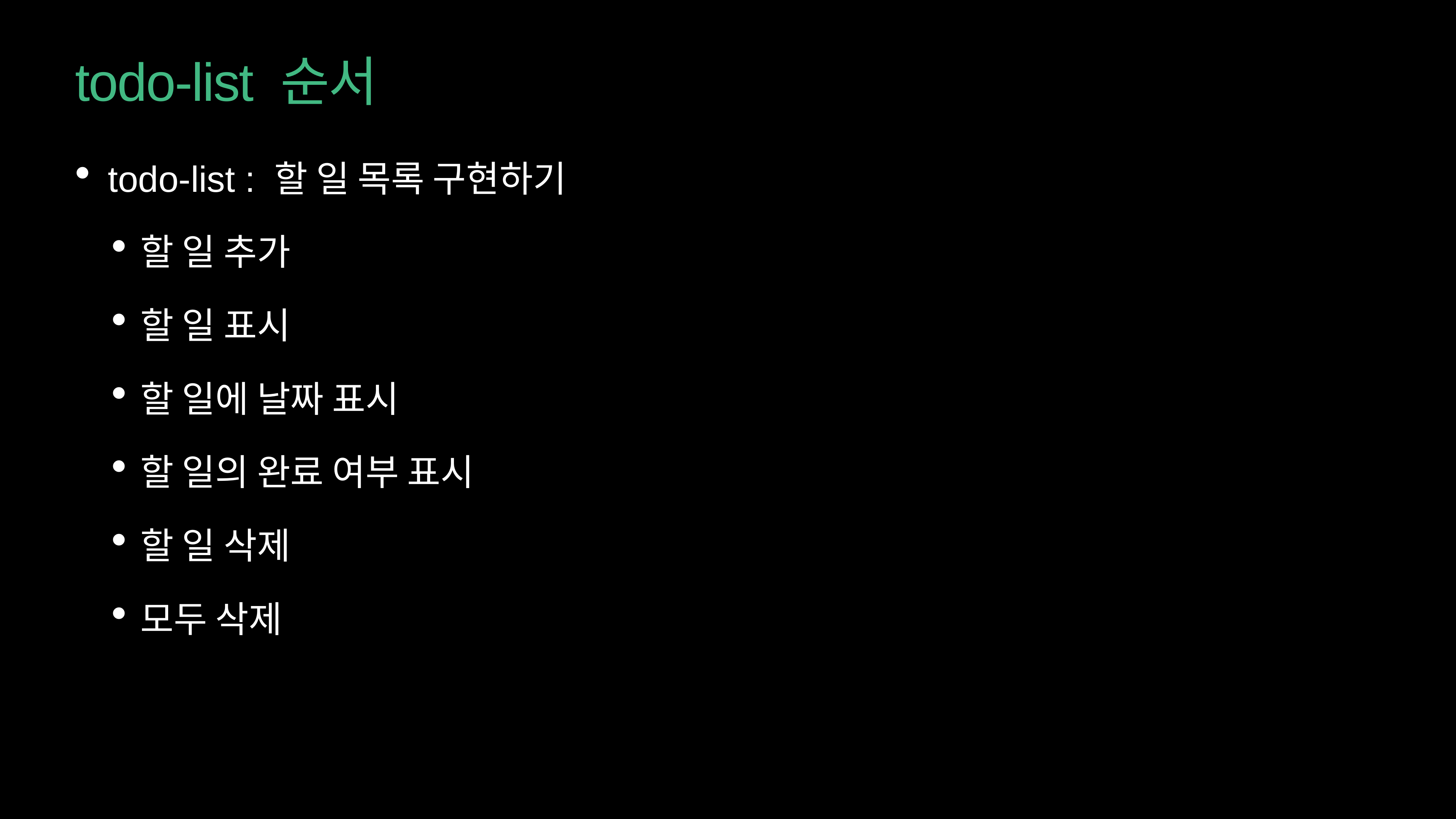

# todo-list 순서
todo-list : 할 일 목록 구현하기
할 일 추가
할 일 표시
할 일에 날짜 표시
할 일의 완료 여부 표시
할 일 삭제
모두 삭제